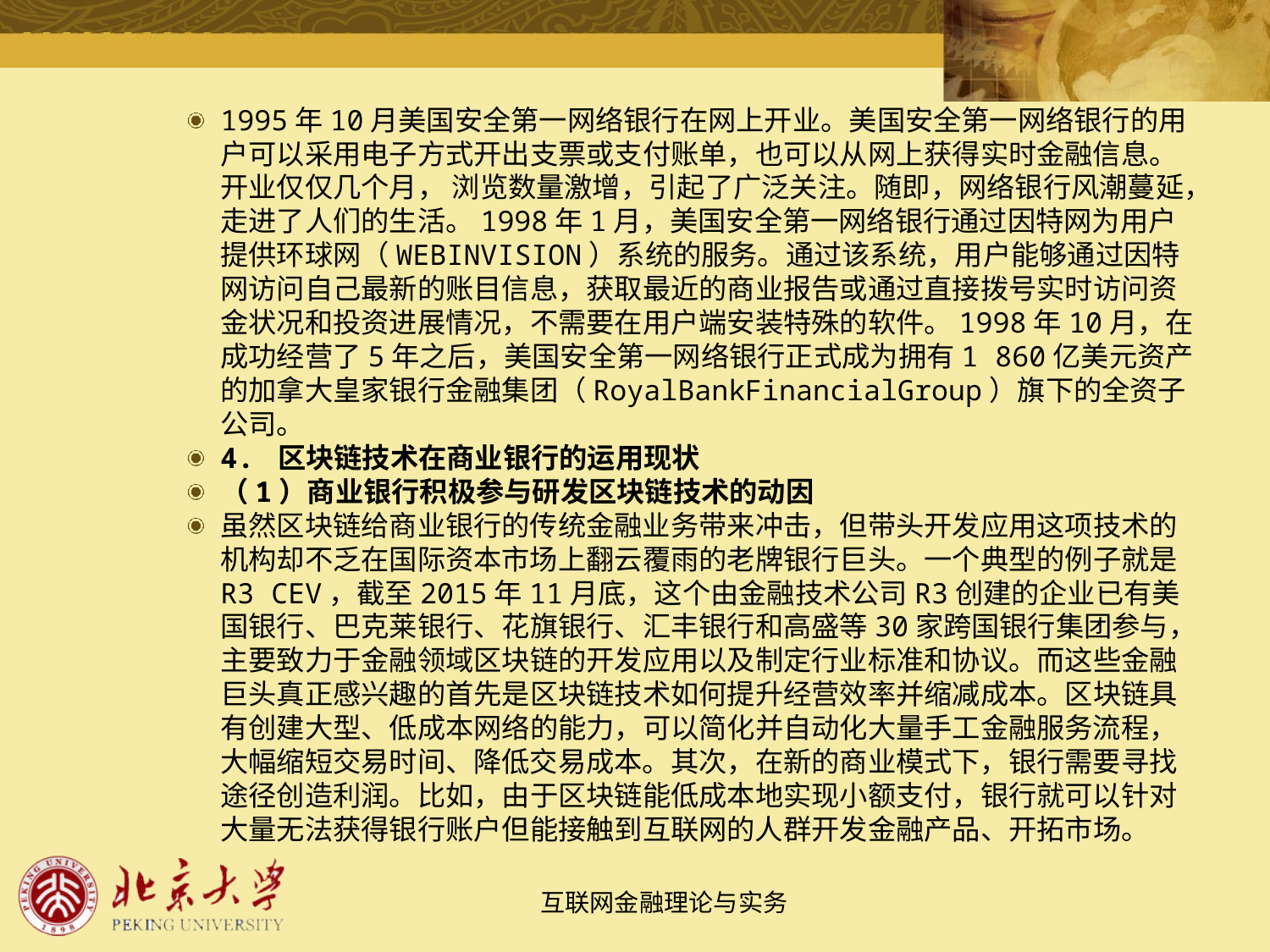

1995年10月美国安全第一网络银行在网上开业。美国安全第一网络银行的用户可以采用电子方式开出支票或支付账单，也可以从网上获得实时金融信息。开业仅仅几个月， 浏览数量激增，引起了广泛关注。随即，网络银行风潮蔓延，走进了人们的生活。1998年1月，美国安全第一网络银行通过因特网为用户提供环球网（WEBINVISION）系统的服务。通过该系统，用户能够通过因特网访问自己最新的账目信息，获取最近的商业报告或通过直接拨号实时访问资金状况和投资进展情况，不需要在用户端安装特殊的软件。1998年10月，在成功经营了5年之后，美国安全第一网络银行正式成为拥有1 860亿美元资产的加拿大皇家银行金融集团（RoyalBankFinancialGroup）旗下的全资子公司。
4. 区块链技术在商业银行的运用现状
（1）商业银行积极参与研发区块链技术的动因
虽然区块链给商业银行的传统金融业务带来冲击，但带头开发应用这项技术的机构却不乏在国际资本市场上翻云覆雨的老牌银行巨头。一个典型的例子就是R3 CEV，截至2015年11月底，这个由金融技术公司R3创建的企业已有美国银行、巴克莱银行、花旗银行、汇丰银行和高盛等30家跨国银行集团参与，主要致力于金融领域区块链的开发应用以及制定行业标准和协议。而这些金融巨头真正感兴趣的首先是区块链技术如何提升经营效率并缩减成本。区块链具有创建大型、低成本网络的能力，可以简化并自动化大量手工金融服务流程，大幅缩短交易时间、降低交易成本。其次，在新的商业模式下，银行需要寻找途径创造利润。比如，由于区块链能低成本地实现小额支付，银行就可以针对大量无法获得银行账户但能接触到互联网的人群开发金融产品、开拓市场。